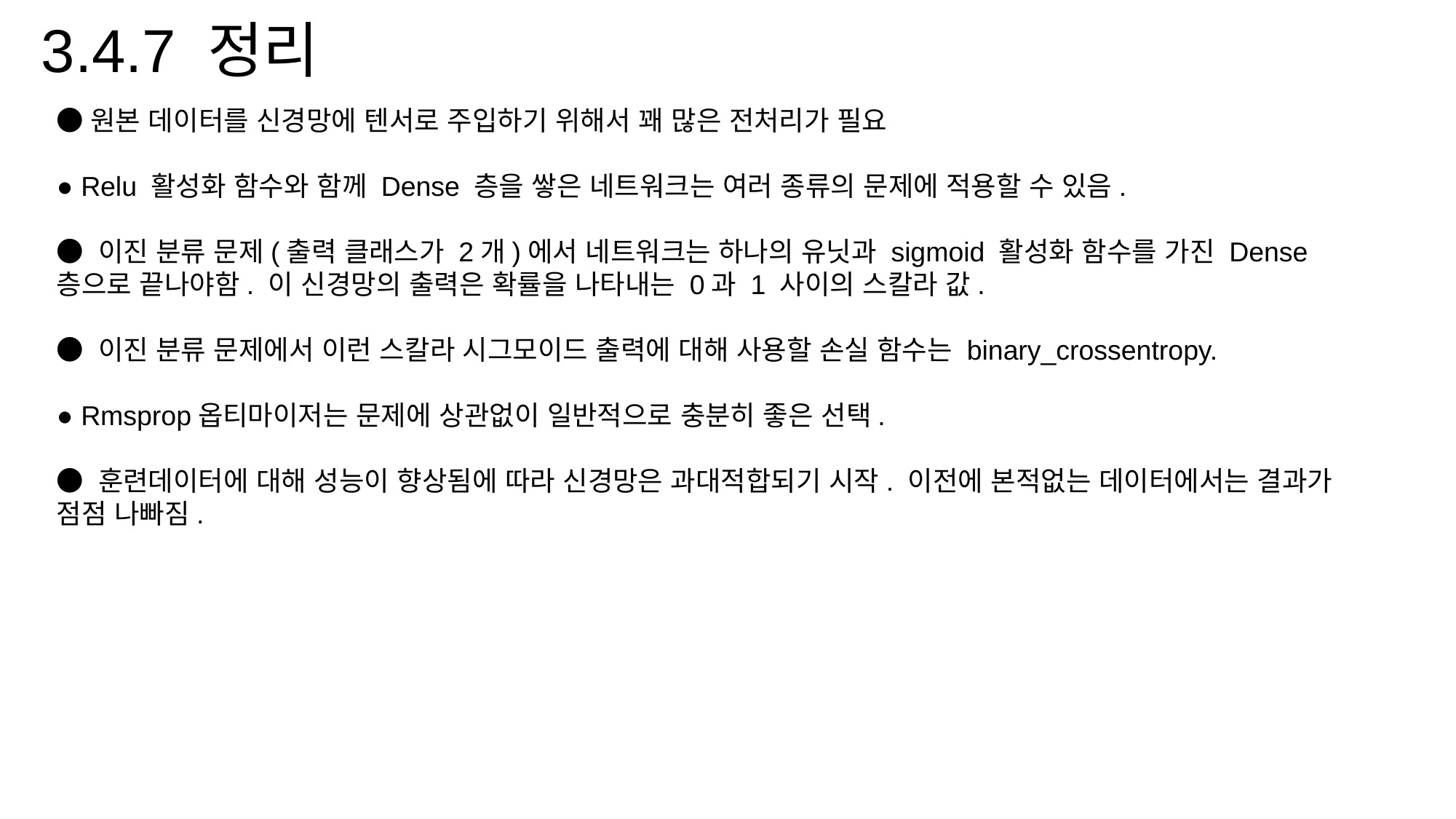

3.4.7 정리
●원본 데이터를 신경망에 텐서로 주입하기 위해서 꽤 많은 전처리가 필요

● Relu 활성화 함수와 함께 Dense 층을 쌓은 네트워크는 여러 종류의 문제에 적용할 수 있음.

● 이진 분류 문제(출력 클래스가 2개)에서 네트워크는 하나의 유닛과 sigmoid 활성화 함수를 가진 Dense층으로 끝나야함. 이 신경망의 출력은 확률을 나타내는 0과 1 사이의 스칼라 값.

● 이진 분류 문제에서 이런 스칼라 시그모이드 출력에 대해 사용할 손실 함수는 binary_crossentropy.

● Rmsprop옵티마이저는 문제에 상관없이 일반적으로 충분히 좋은 선택.

● 훈련데이터에 대해 성능이 향상됨에 따라 신경망은 과대적합되기 시작. 이전에 본적없는 데이터에서는 결과가 점점 나빠짐.